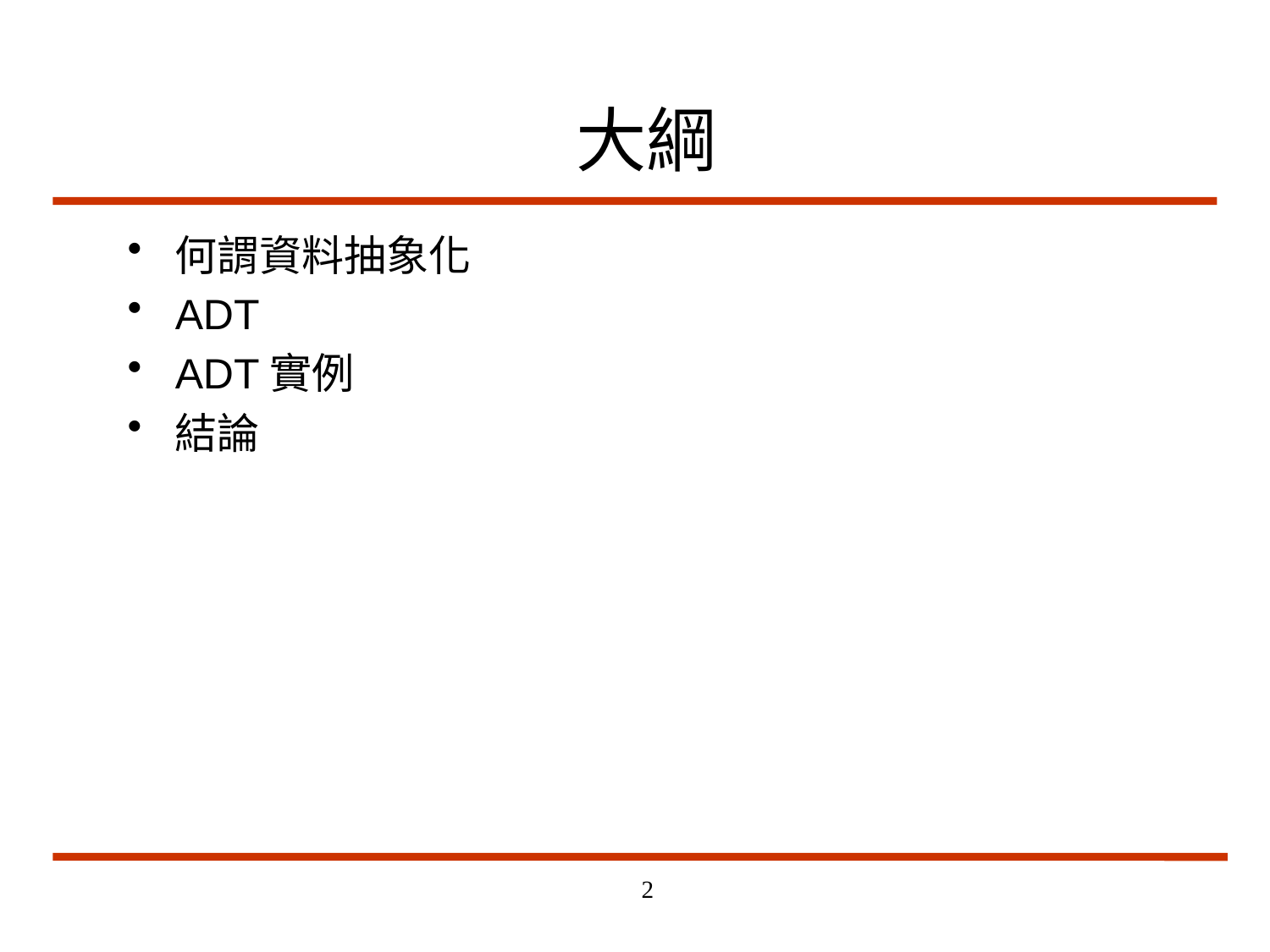

# 大綱
何謂資料抽象化
ADT
ADT實例
結論

2